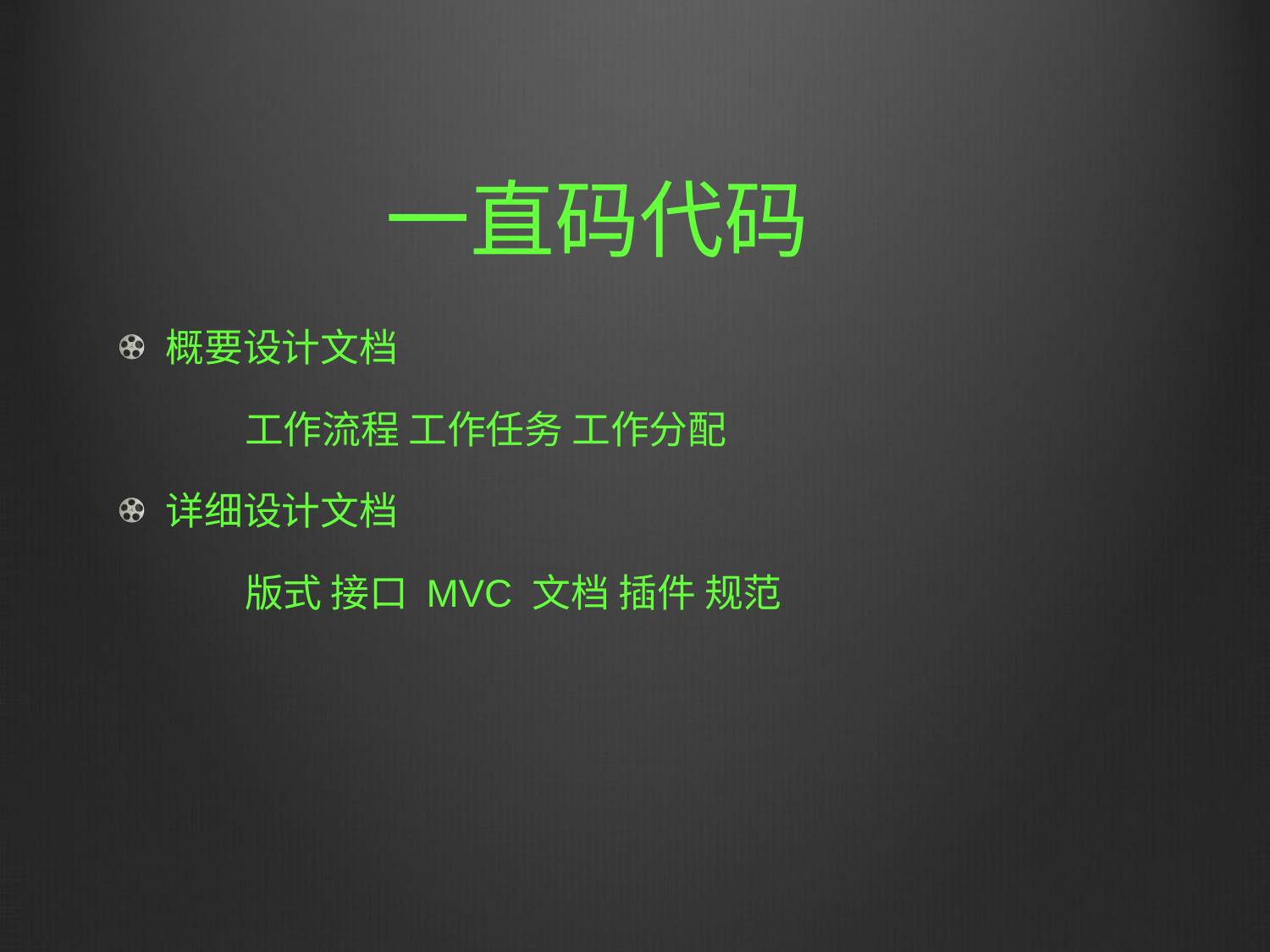

# 一直码代码
概要设计文档
	工作流程 工作任务 工作分配
详细设计文档
	版式 接口 MVC 文档 插件 规范